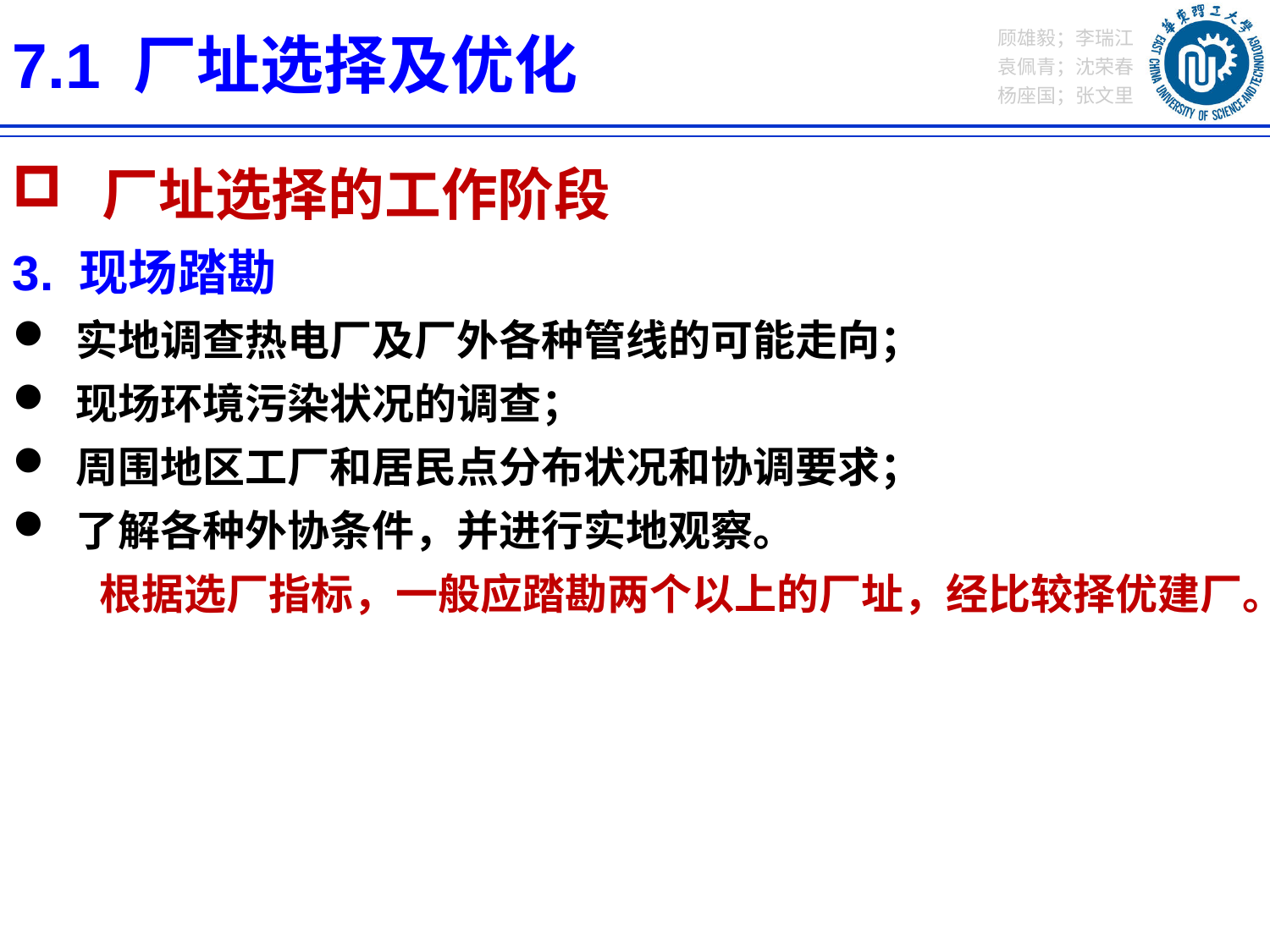

7.1 厂址选择及优化
 厂址选择的工作阶段
3. 现场踏勘
实地调查热电厂及厂外各种管线的可能走向；
现场环境污染状况的调查；
周围地区工厂和居民点分布状况和协调要求；
了解各种外协条件，并进行实地观察。
        根据选厂指标，一般应踏勘两个以上的厂址，经比较择优建厂。